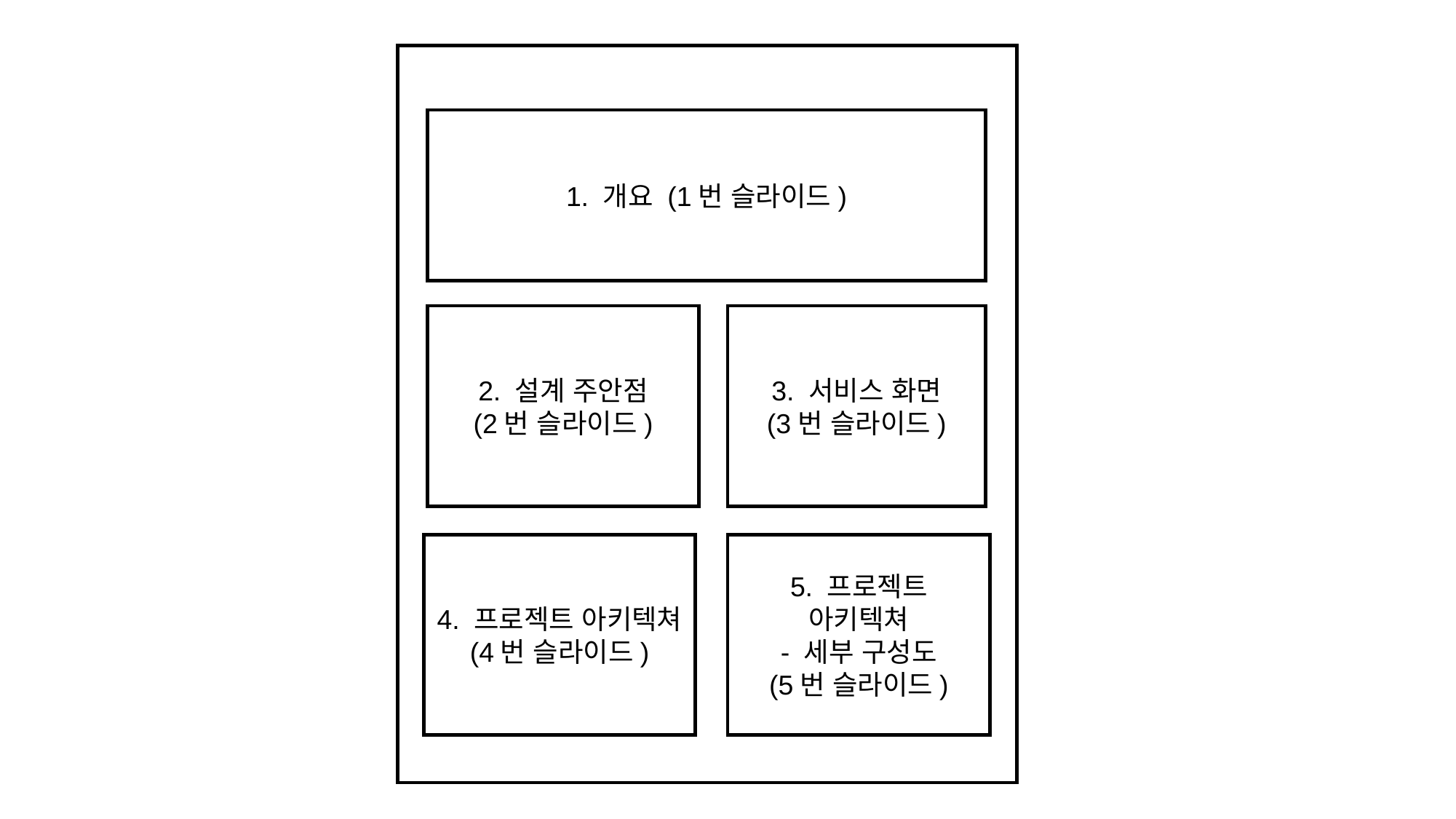

1. 개요 (1번 슬라이드)
2. 설계 주안점
(2번 슬라이드)
3. 서비스 화면
(3번 슬라이드)
4. 프로젝트 아키텍쳐
(4번 슬라이드)
5. 프로젝트 아키텍쳐
- 세부 구성도
(5번 슬라이드)